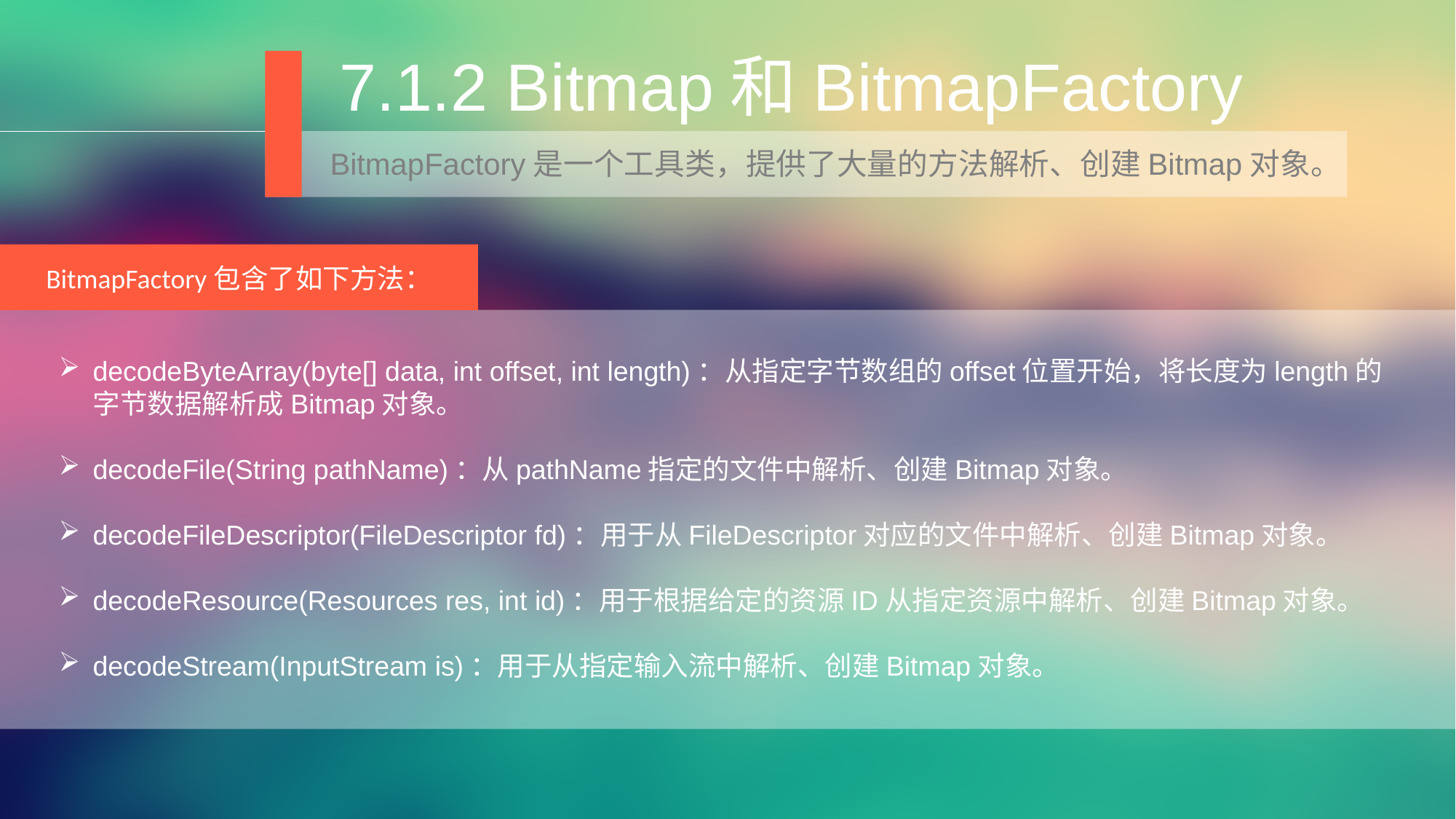

7.1.2 Bitmap和BitmapFactory

BitmapFactory是一个工具类，提供了大量的方法解析、创建Bitmap对象。
BitmapFactory包含了如下方法：

decodeByteArray(byte[] data, int offset, int length)：从指定字节数组的offset位置开始，将长度为length的字节数据解析成Bitmap对象。

decodeFile(String pathName)：从pathName指定的文件中解析、创建Bitmap对象。

decodeFileDescriptor(FileDescriptor fd)：用于从FileDescriptor对应的文件中解析、创建Bitmap对象。

decodeResource(Resources res, int id)：用于根据给定的资源ID从指定资源中解析、创建Bitmap对象。

decodeStream(InputStream is)：用于从指定输入流中解析、创建Bitmap对象。